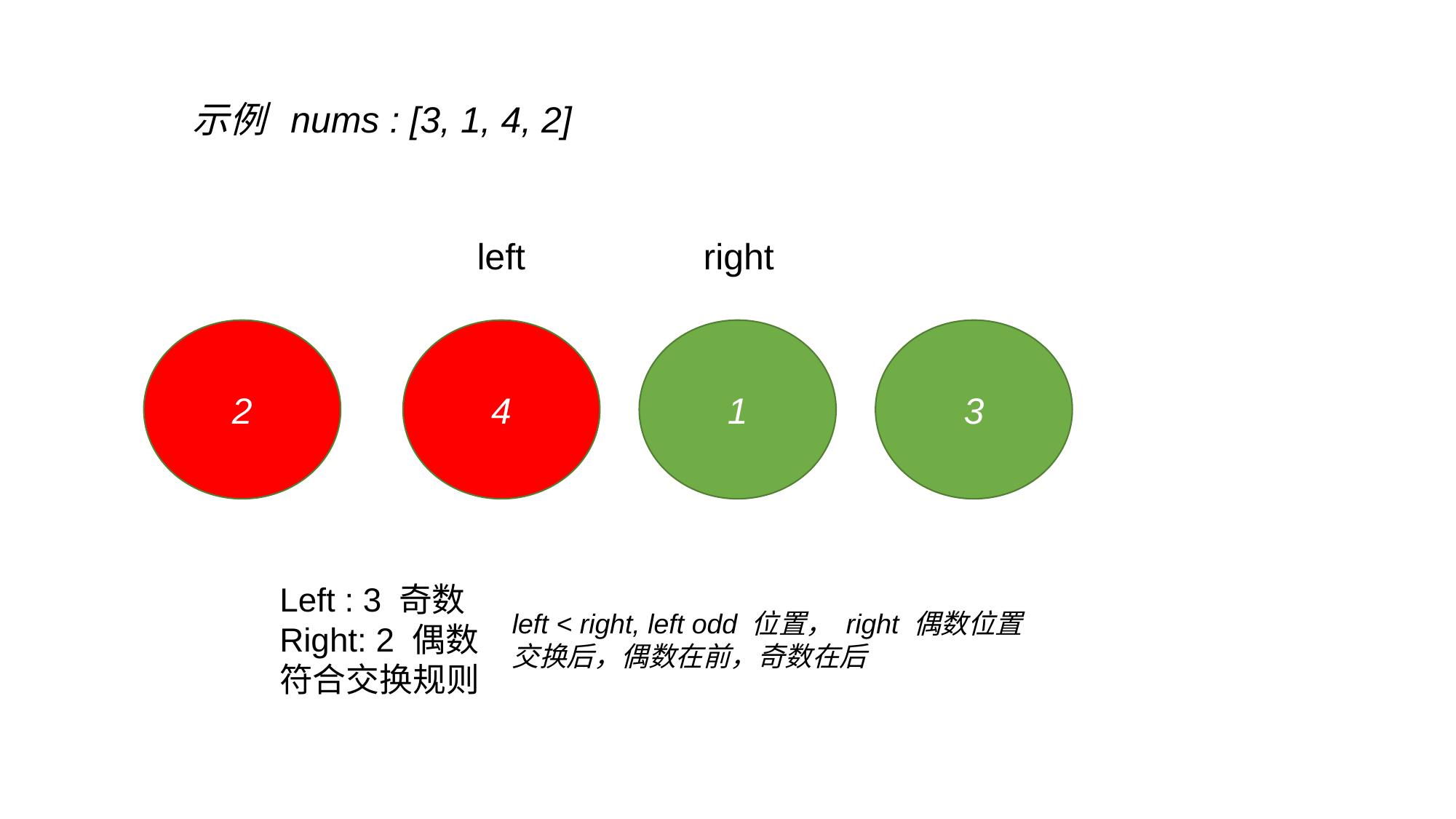

示例  nums : [3, 1, 4, 2]
right
left
2
4
1
3
Left : 3 奇数
Right: 2 偶数
符合交换规则
left < right, left odd 位置， right 偶数位置
交换后，偶数在前，奇数在后